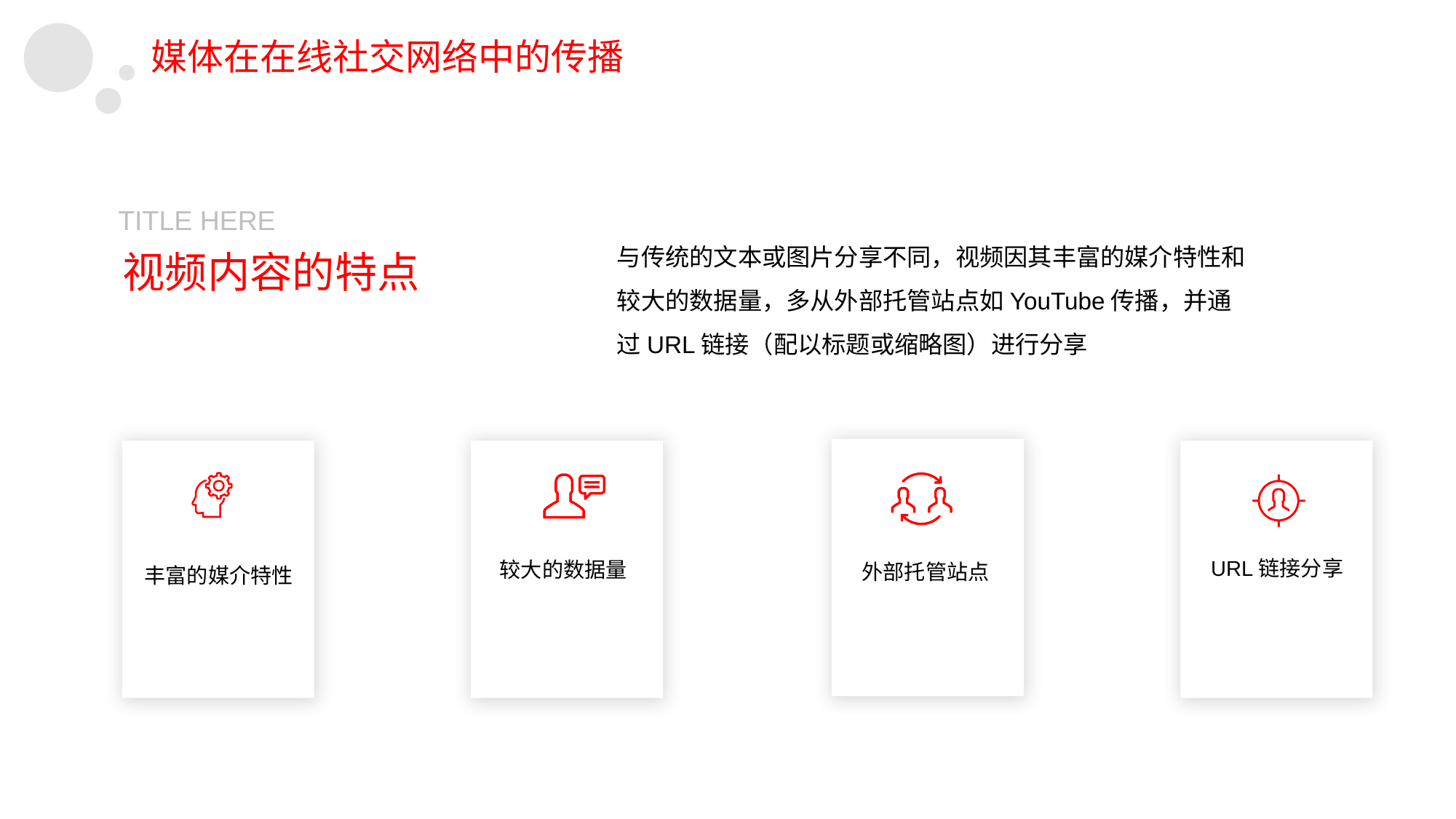

媒体在在线社交网络中的传播
TITLE HERE
与传统的文本或图片分享不同，视频因其丰富的媒介特性和较大的数据量，多从外部托管站点如YouTube传播，并通过URL链接（配以标题或缩略图）进行分享
视频内容的特点

外部托管站点

丰富的媒介特性

较大的数据量

URL链接分享